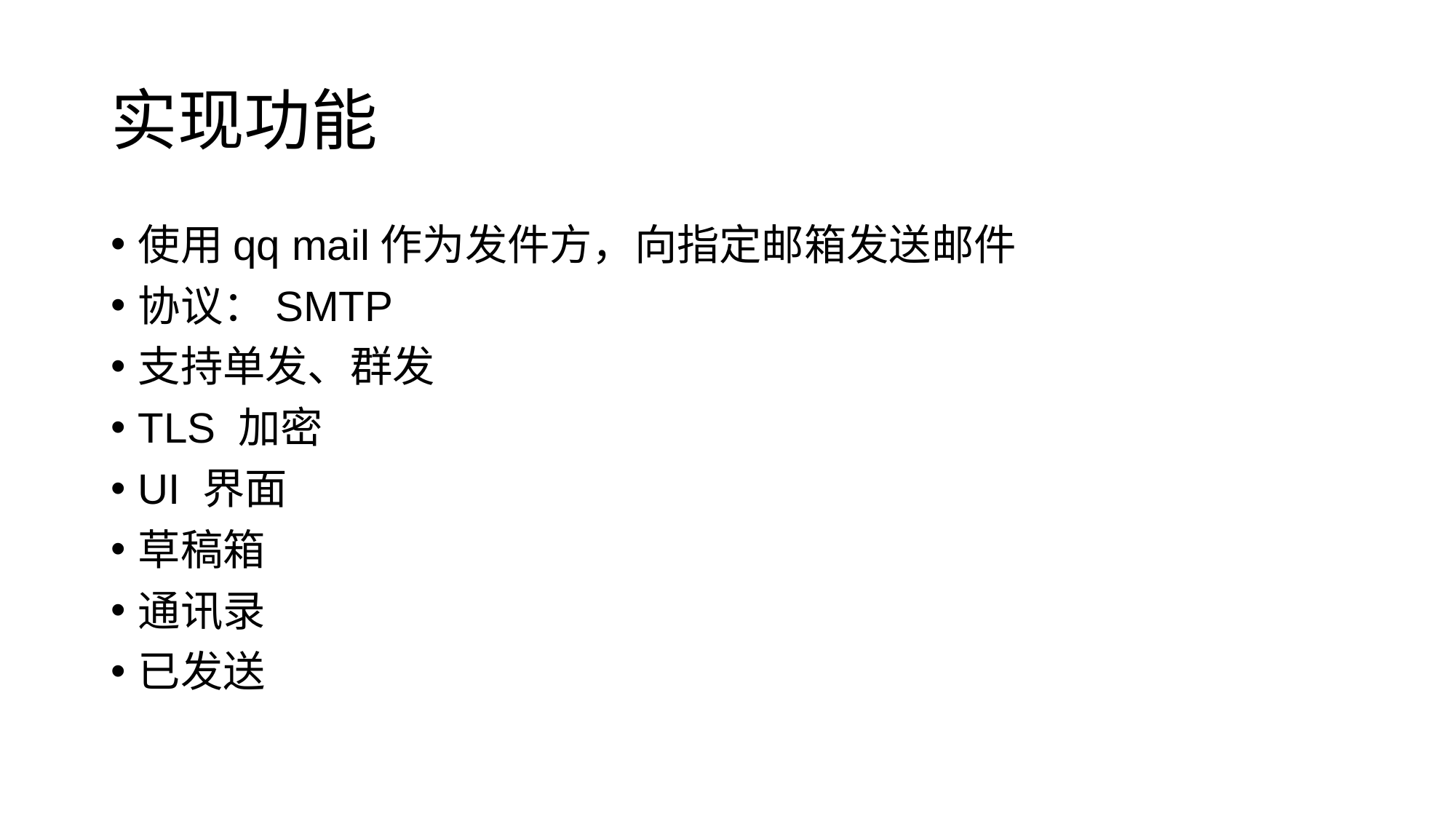

# 实现功能
使用qq mail作为发件方，向指定邮箱发送邮件
协议：SMTP
支持单发、群发
TLS 加密
UI 界面
草稿箱
通讯录
已发送